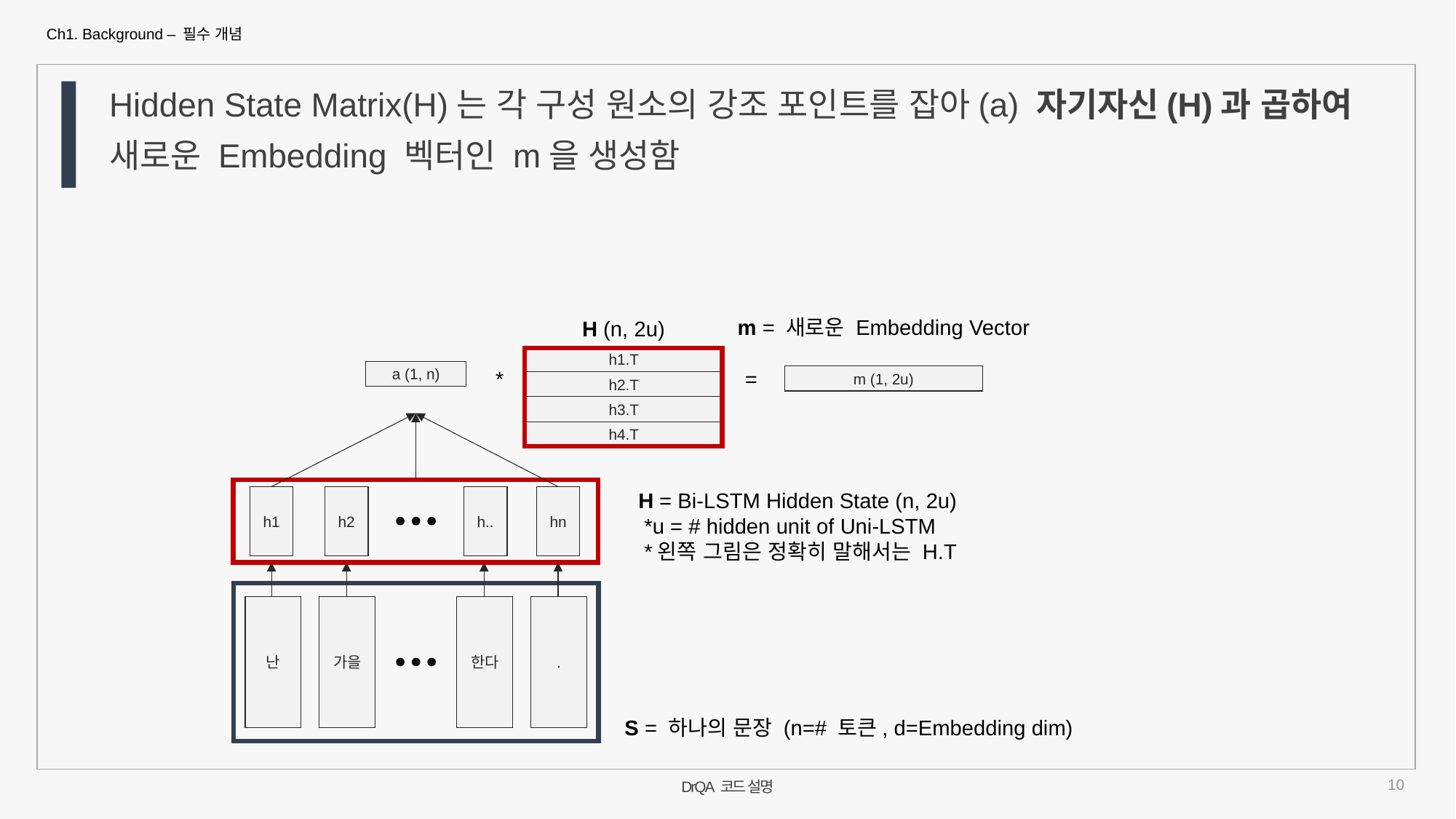

Ch1. Background – 필수 개념
Hidden State Matrix(H)는 각 구성 원소의 강조 포인트를 잡아(a) 자기자신(H)과 곱하여
새로운 Embedding 벡터인 m을 생성함
m = 새로운 Embedding Vector
H (n, 2u)
h1.T

h2.T
h3.T
h4.T
=
m (1, 2u)
H = Bi-LSTM Hidden State (n, 2u)
 *u = # hidden unit of Uni-LSTM
 *왼쪽 그림은 정확히 말해서는 H.T
S = 하나의 문장 (n=# 토큰, d=Embedding dim)
*
a (1, n)

h1
h2
h..
hn

난
가을
한다
.

10